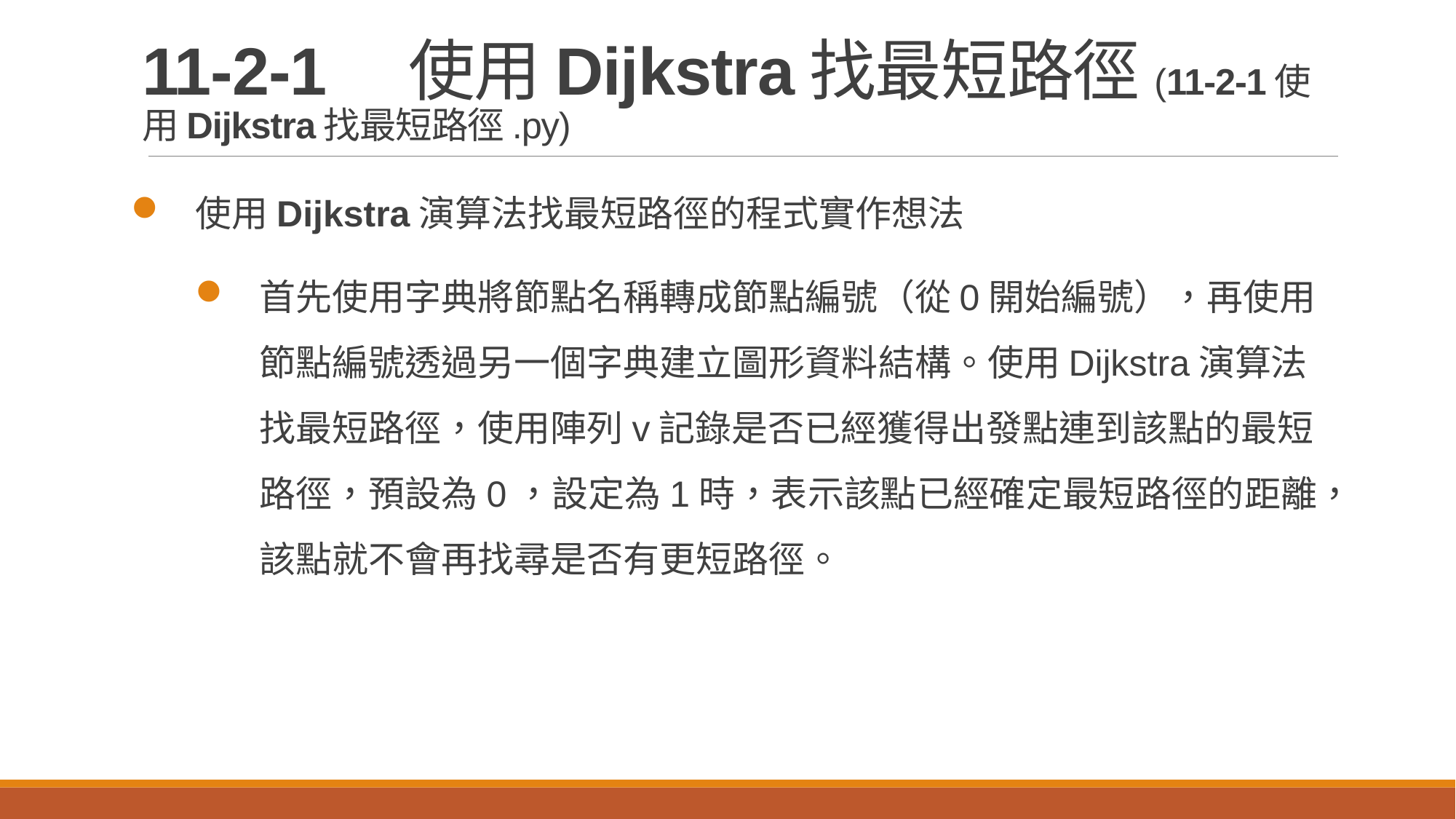

# 11-2-1　使用Dijkstra找最短路徑(11-2-1使用Dijkstra找最短路徑.py)
使用Dijkstra演算法找最短路徑的程式實作想法
首先使用字典將節點名稱轉成節點編號（從0開始編號），再使用節點編號透過另一個字典建立圖形資料結構。使用Dijkstra演算法找最短路徑，使用陣列v記錄是否已經獲得出發點連到該點的最短路徑，預設為0，設定為1時，表示該點已經確定最短路徑的距離，該點就不會再找尋是否有更短路徑。